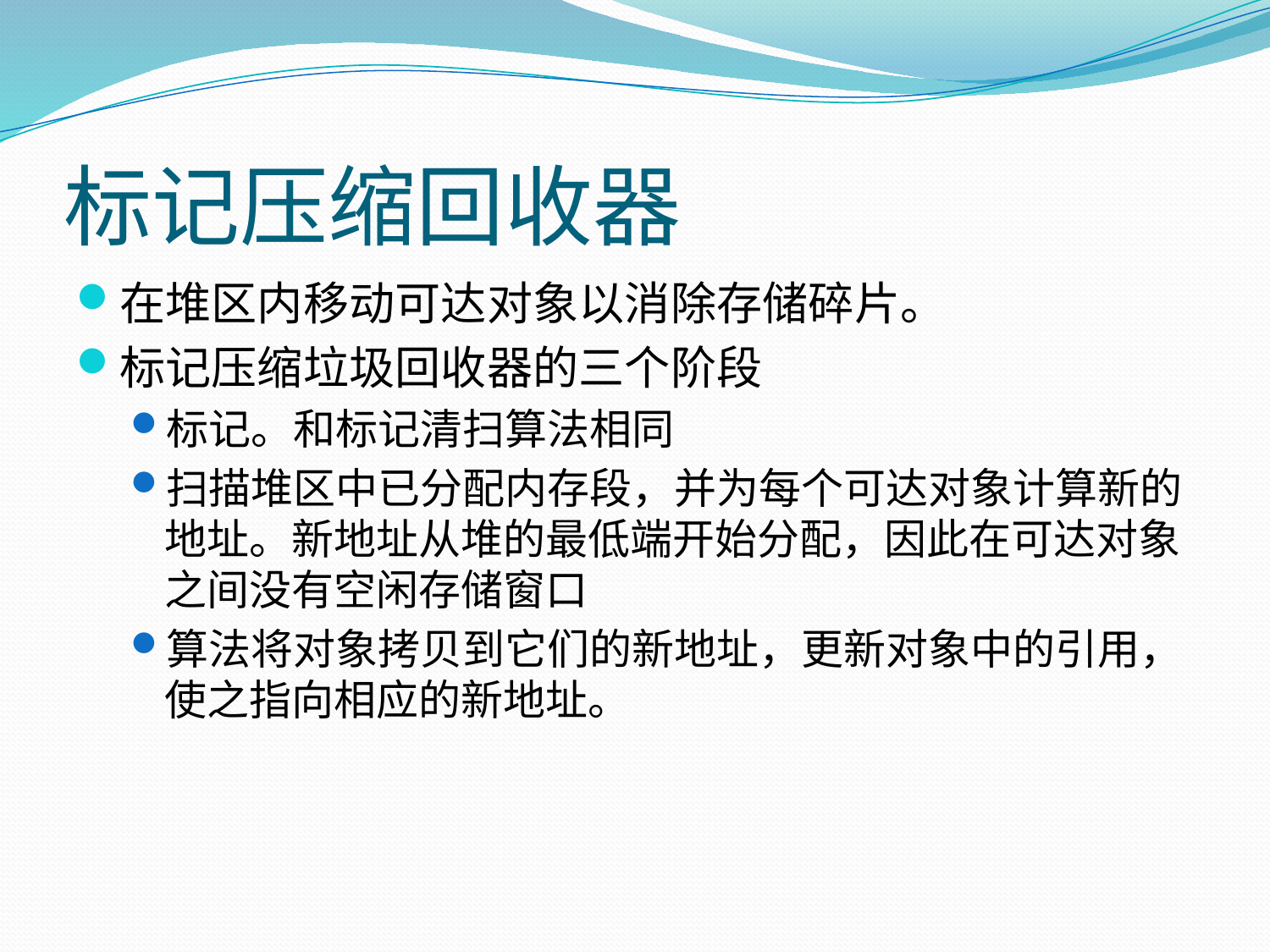

# 标记压缩回收器
在堆区内移动可达对象以消除存储碎片。
标记压缩垃圾回收器的三个阶段
标记。和标记清扫算法相同
扫描堆区中已分配内存段，并为每个可达对象计算新的地址。新地址从堆的最低端开始分配，因此在可达对象之间没有空闲存储窗口
算法将对象拷贝到它们的新地址，更新对象中的引用，使之指向相应的新地址。